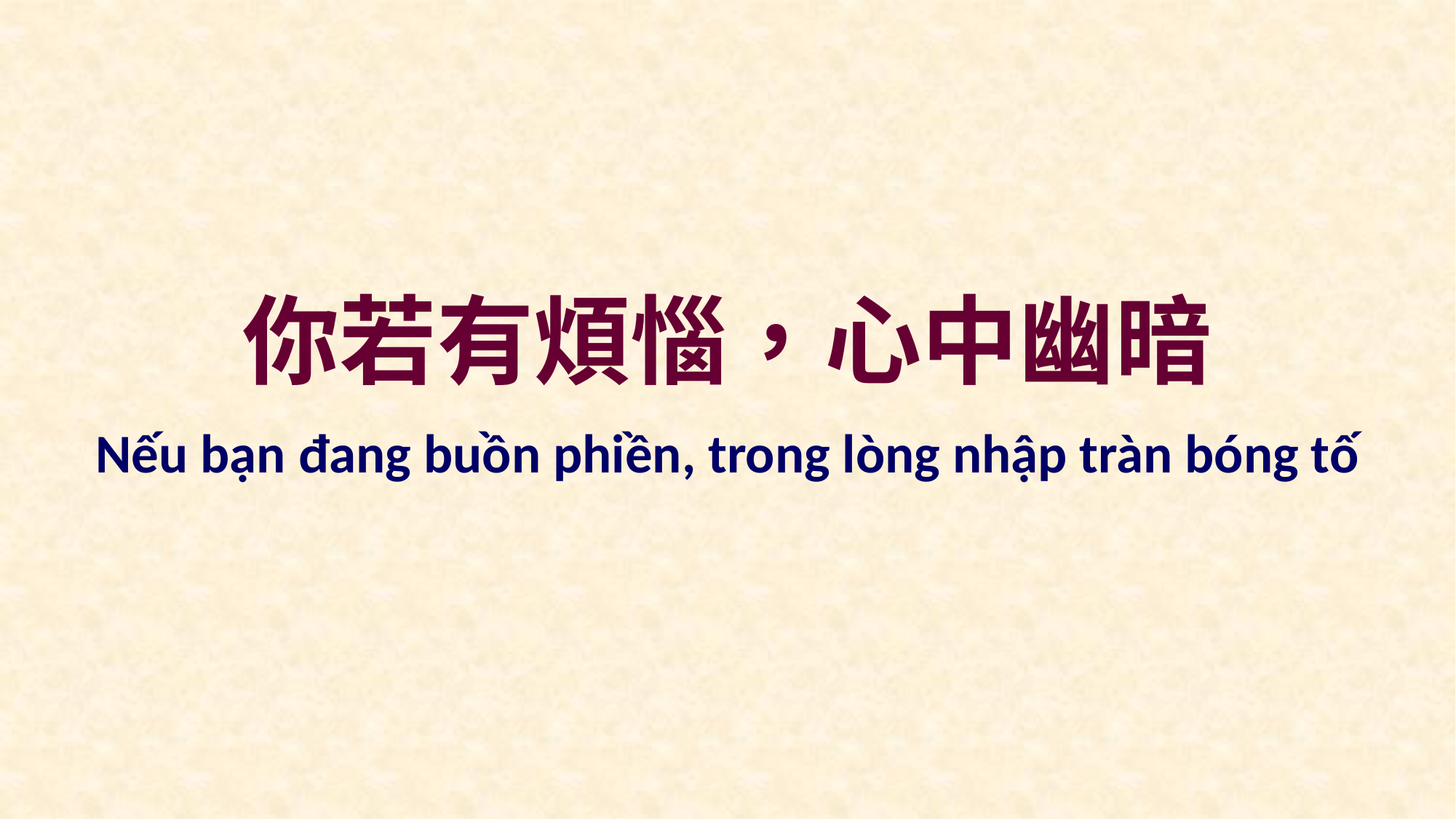

你若有煩惱，心中幽暗
Nếu bạn đang buồn phiền, trong lòng nhập tràn bóng tố